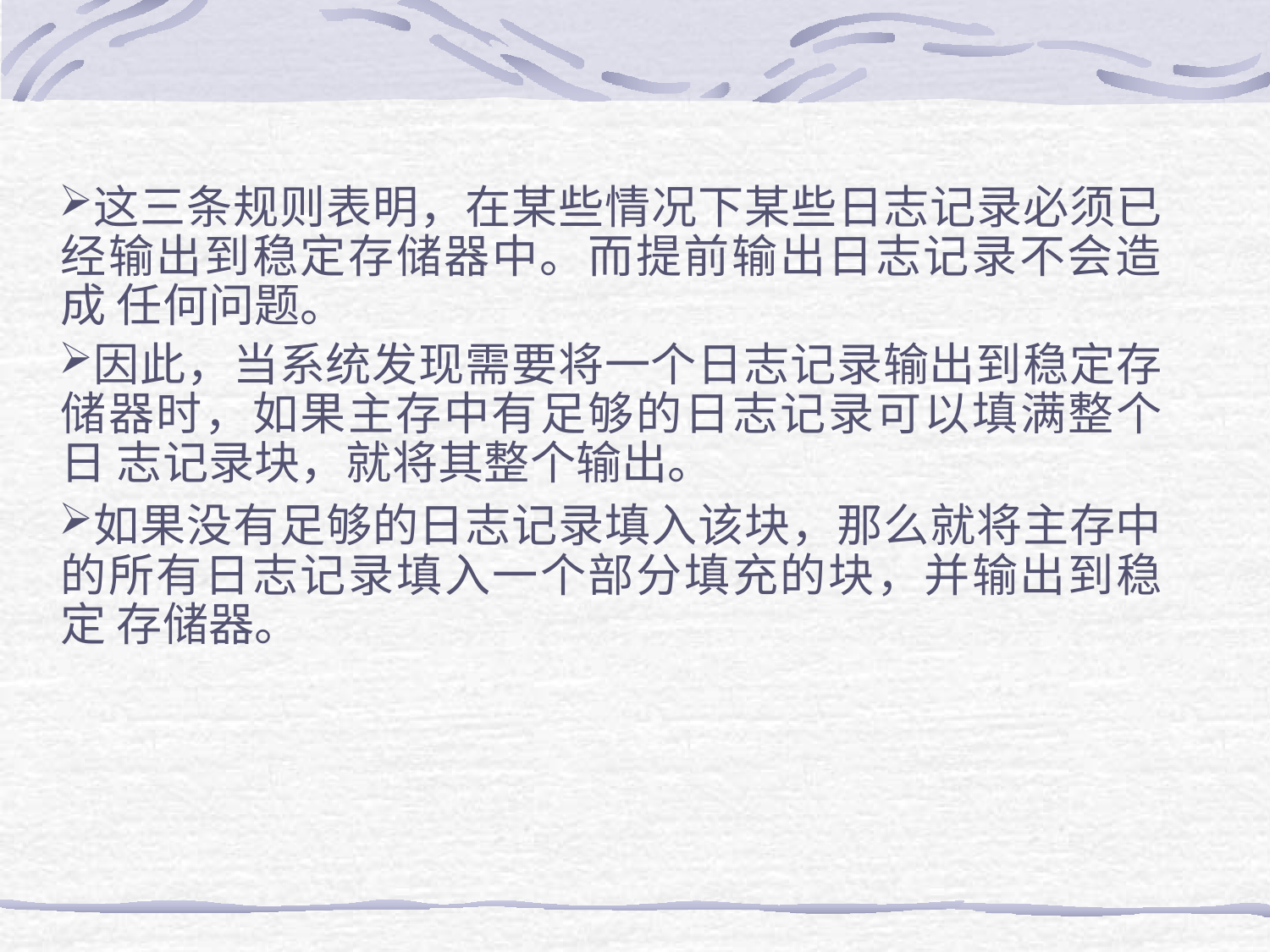

这三条规则表明，在某些情况下某些日志记录必须已 经输出到稳定存储器中。而提前输出日志记录不会造成 任何问题。
因此，当系统发现需要将一个日志记录输出到稳定存 储器时，如果主存中有足够的日志记录可以填满整个日 志记录块，就将其整个输出。
如果没有足够的日志记录填入该块，那么就将主存中 的所有日志记录填入一个部分填充的块，并输出到稳定 存储器。